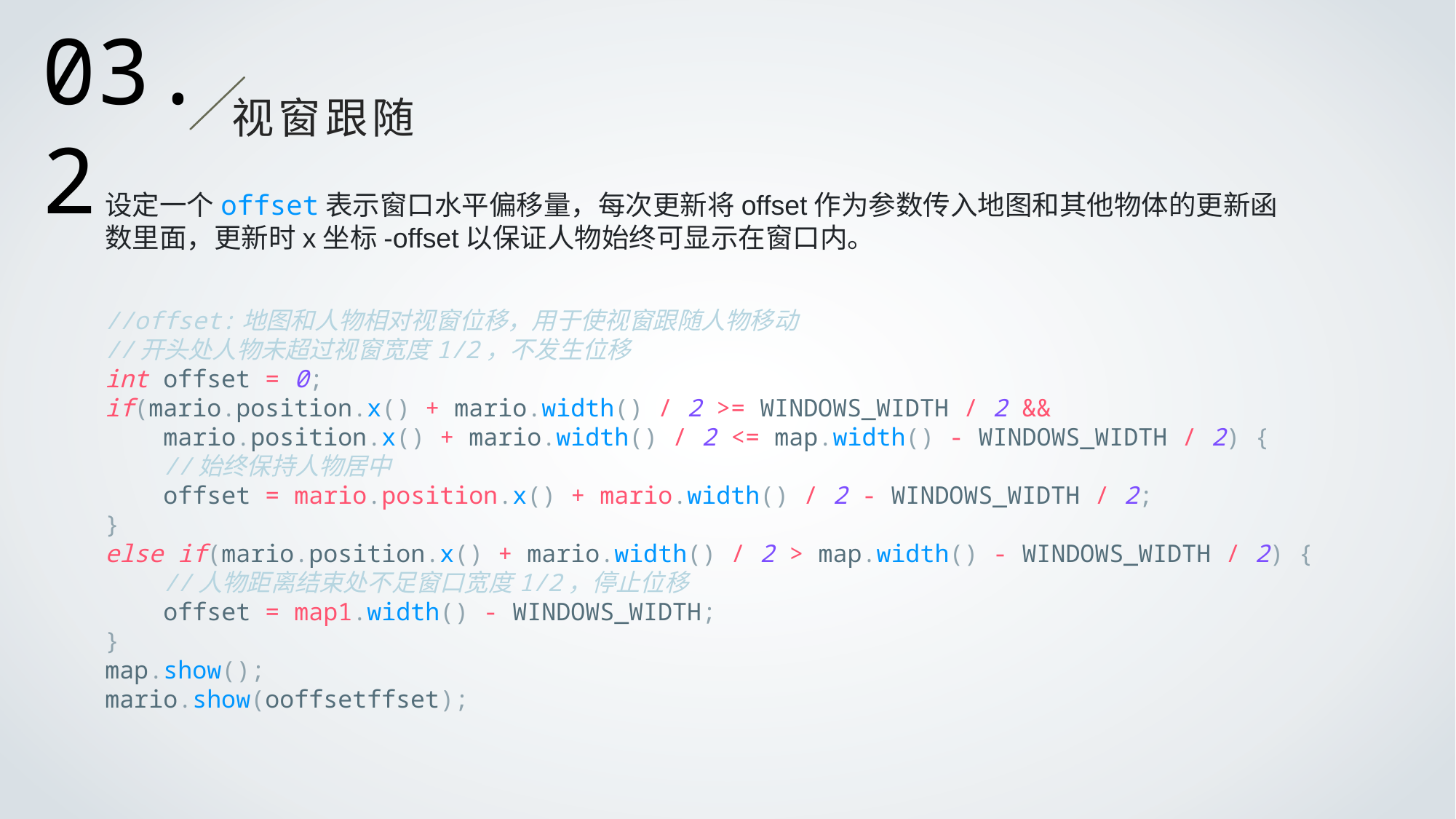

03.2
视窗跟随
设定一个offset表示窗口水平偏移量，每次更新将offset作为参数传入地图和其他物体的更新函数里面，更新时x坐标-offset以保证人物始终可显示在窗口内。
//offset:地图和人物相对视窗位移，用于使视窗跟随人物移动
//开头处人物未超过视窗宽度1/2，不发生位移
int offset = 0;
if(mario.position.x() + mario.width() / 2 >= WINDOWS_WIDTH / 2 &&
    mario.position.x() + mario.width() / 2 <= map.width() - WINDOWS_WIDTH / 2) {
    //始终保持人物居中
    offset = mario.position.x() + mario.width() / 2 - WINDOWS_WIDTH / 2;
}
else if(mario.position.x() + mario.width() / 2 > map.width() - WINDOWS_WIDTH / 2) {
    //人物距离结束处不足窗口宽度1/2，停止位移
    offset = map1.width() - WINDOWS_WIDTH;
}
map.show();
mario.show(ooffsetffset);